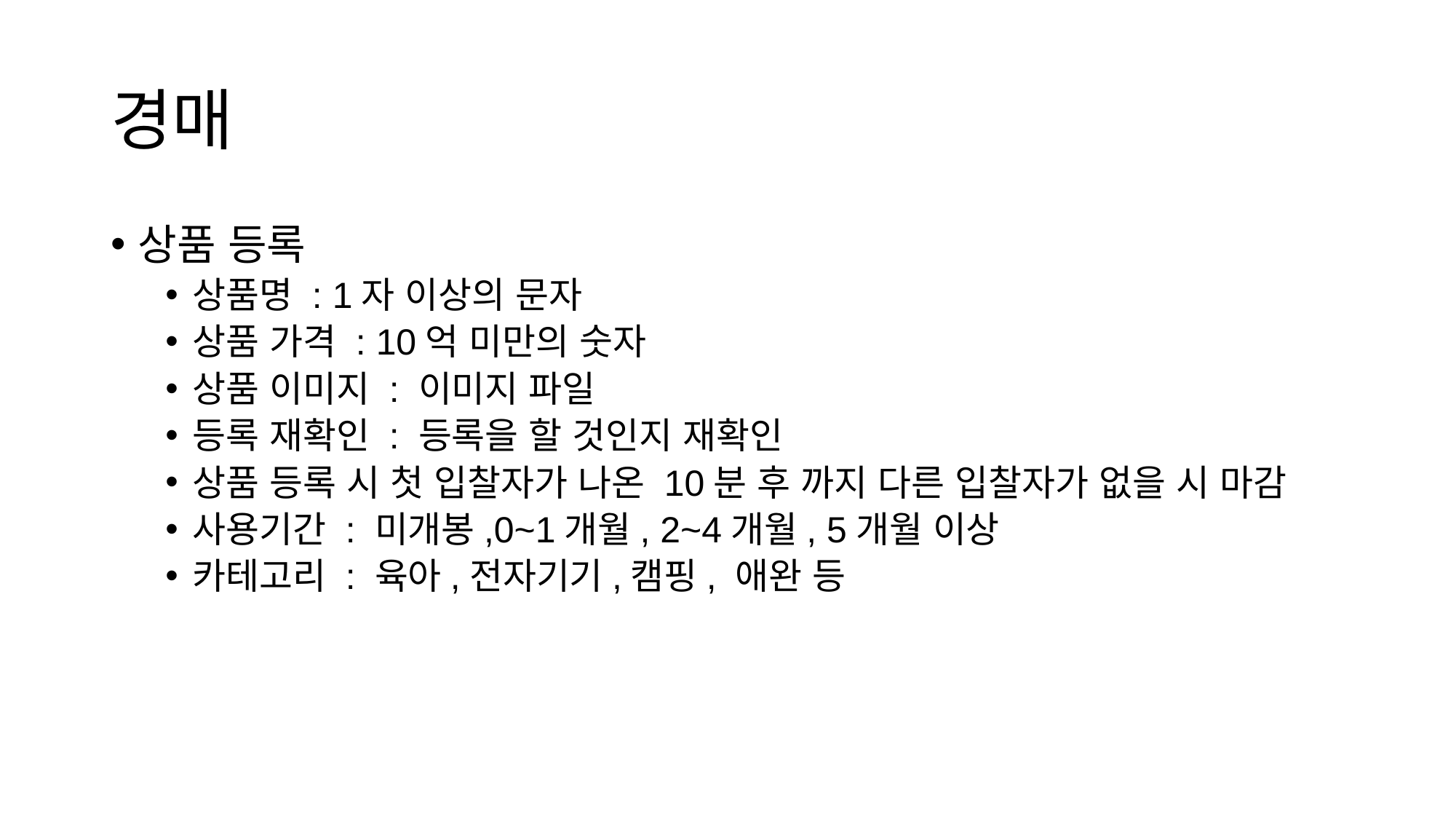

# 경매
상품 등록
상품명 : 1자 이상의 문자
상품 가격 : 10억 미만의 숫자
상품 이미지 : 이미지 파일
등록 재확인 : 등록을 할 것인지 재확인
상품 등록 시 첫 입찰자가 나온 10분 후 까지 다른 입찰자가 없을 시 마감
사용기간 : 미개봉,0~1개월, 2~4개월, 5개월 이상
카테고리 : 육아,전자기기,캠핑, 애완 등